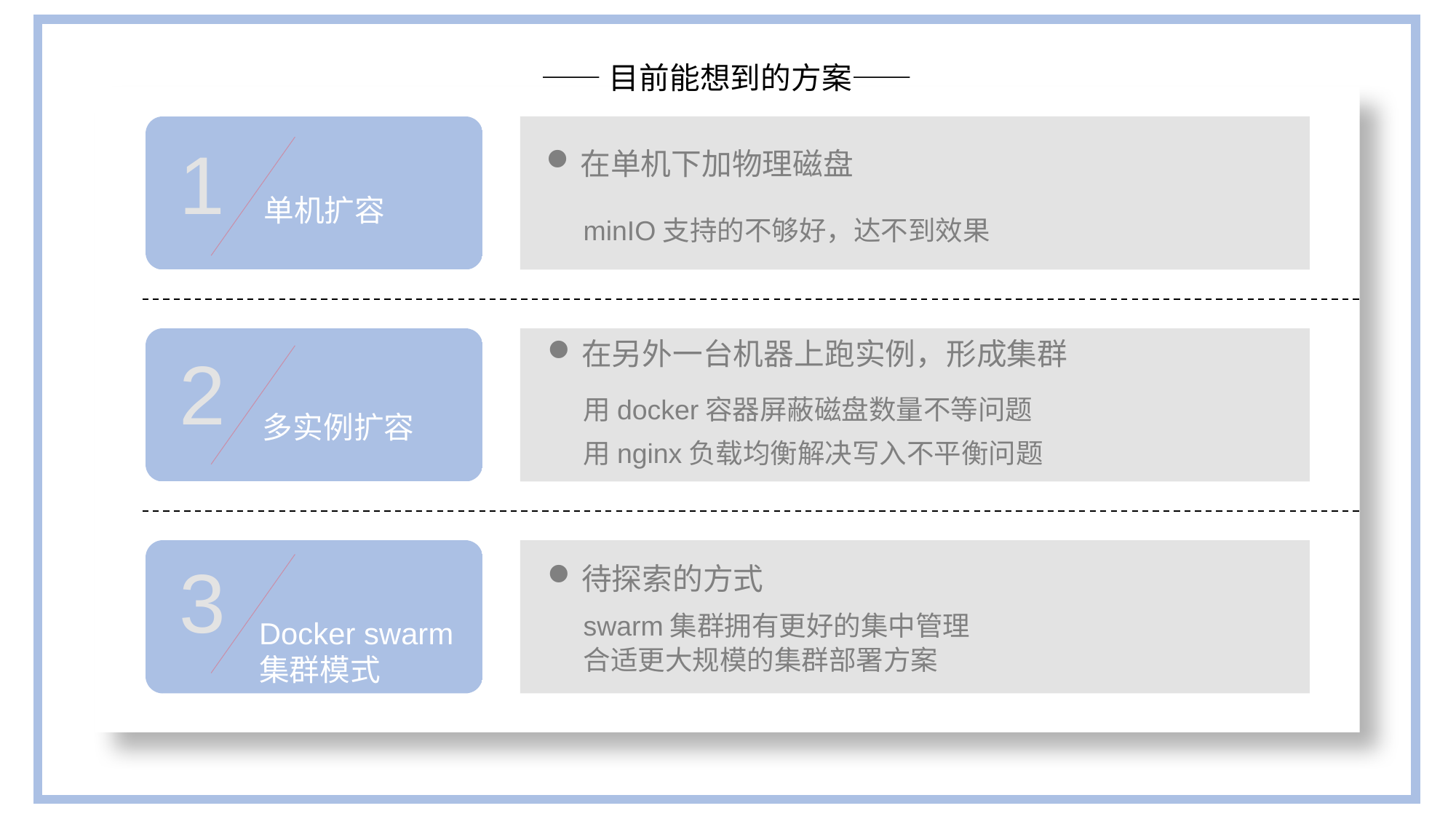

——目前能想到的方案——

1
在单机下加物理磁盘
单机扩容
minIO支持的不够好，达不到效果

在另外一台机器上跑实例，形成集群

2
用docker容器屏蔽磁盘数量不等问题
多实例扩容
用nginx负载均衡解决写入不平衡问题

3
待探索的方式
swarm集群拥有更好的集中管理
Docker swarm集群模式
合适更大规模的集群部署方案